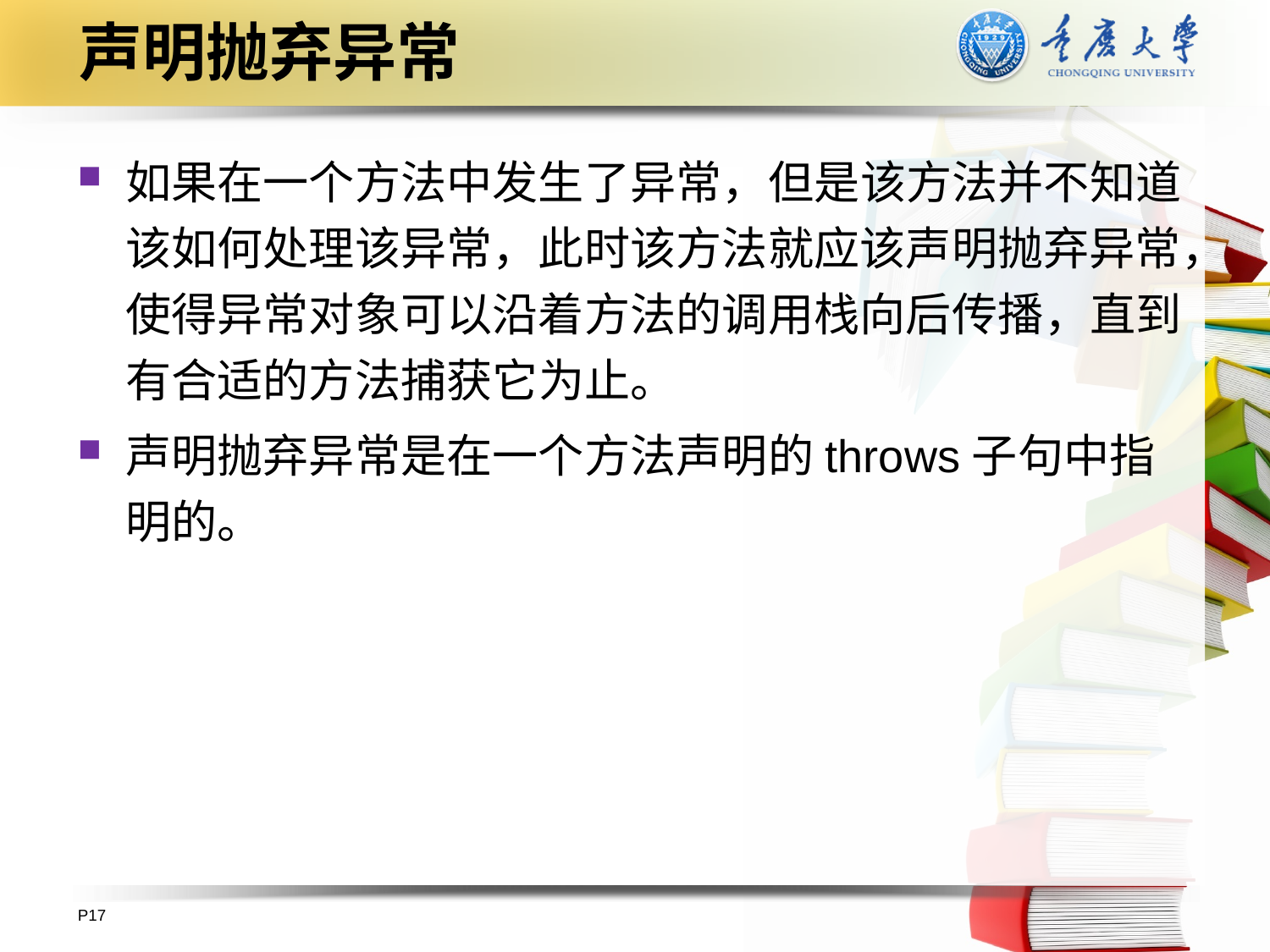

# 声明抛弃异常
如果在一个方法中发生了异常，但是该方法并不知道该如何处理该异常，此时该方法就应该声明抛弃异常，使得异常对象可以沿着方法的调用栈向后传播，直到有合适的方法捕获它为止。
声明抛弃异常是在一个方法声明的throws子句中指明的。
P17